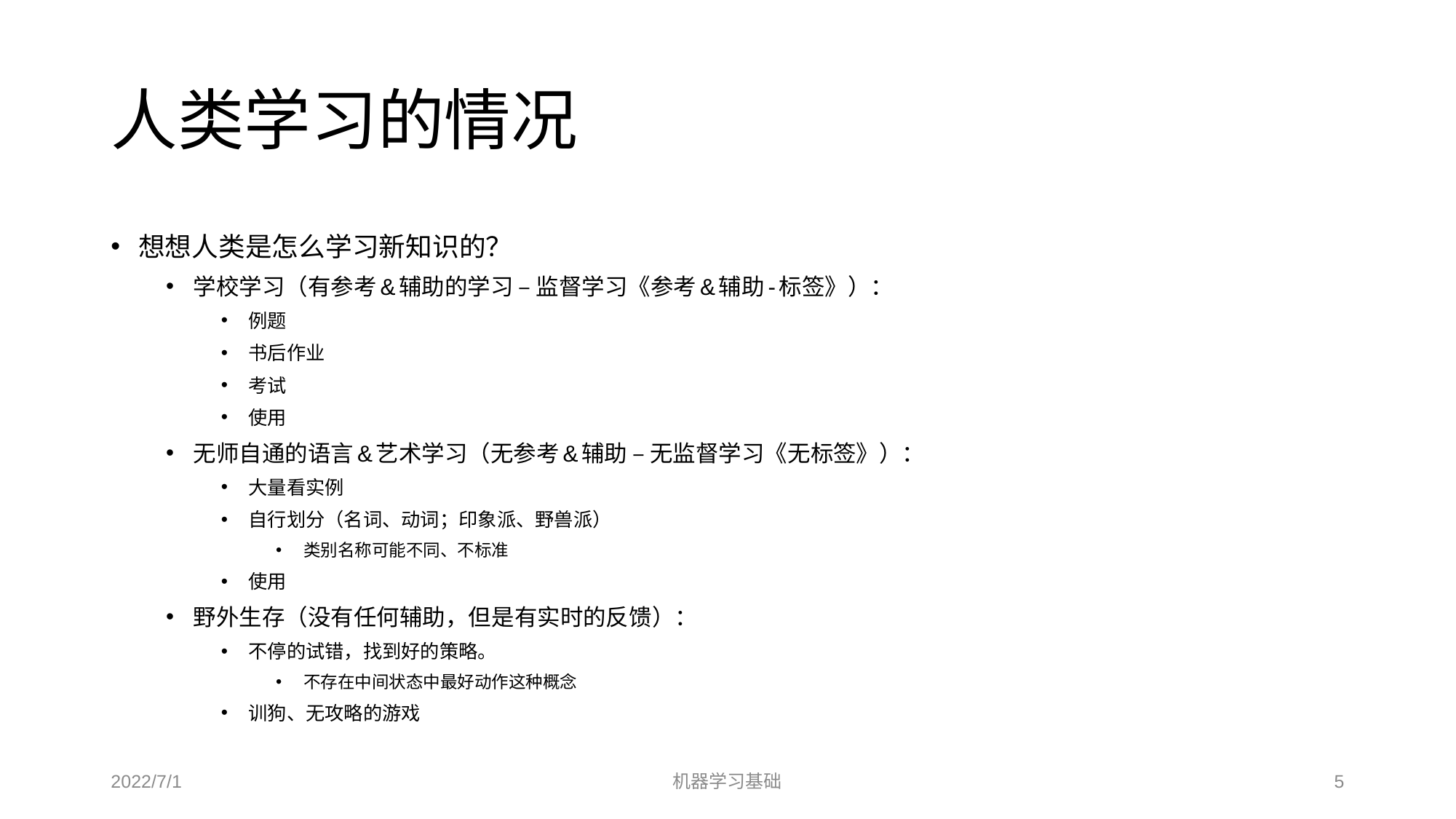

# 人类学习的情况
想想人类是怎么学习新知识的？
学校学习（有参考&辅助的学习 – 监督学习《参考&辅助-标签》）：
例题
书后作业
考试
使用
无师自通的语言&艺术学习（无参考&辅助 – 无监督学习《无标签》）：
大量看实例
自行划分（名词、动词；印象派、野兽派）
类别名称可能不同、不标准
使用
野外生存（没有任何辅助，但是有实时的反馈）：
不停的试错，找到好的策略。
不存在中间状态中最好动作这种概念
训狗、无攻略的游戏
2022/7/1
机器学习基础
5